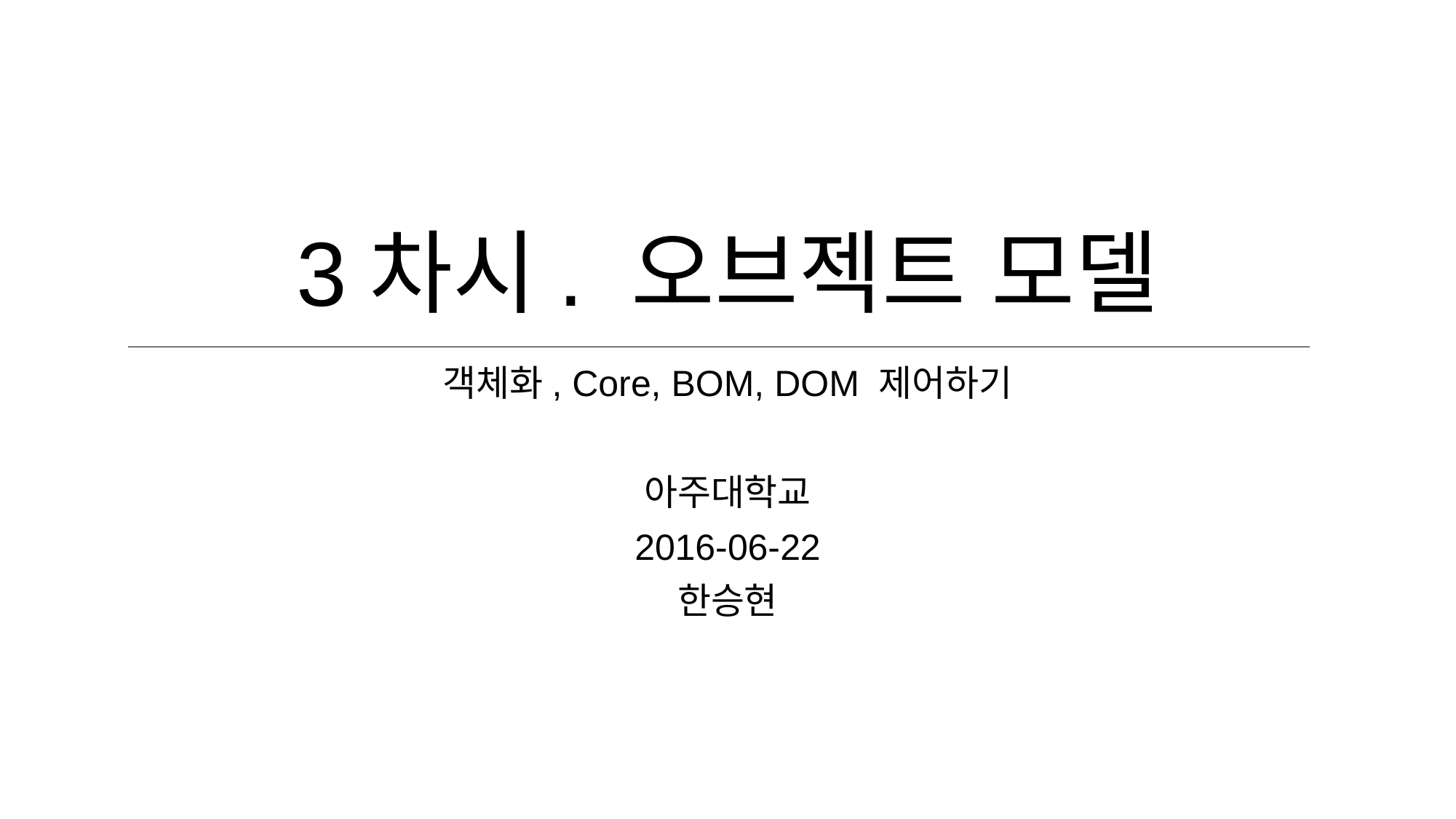

# 3차시. 오브젝트 모델
객체화, Core, BOM, DOM 제어하기

아주대학교
2016-06-22
한승현